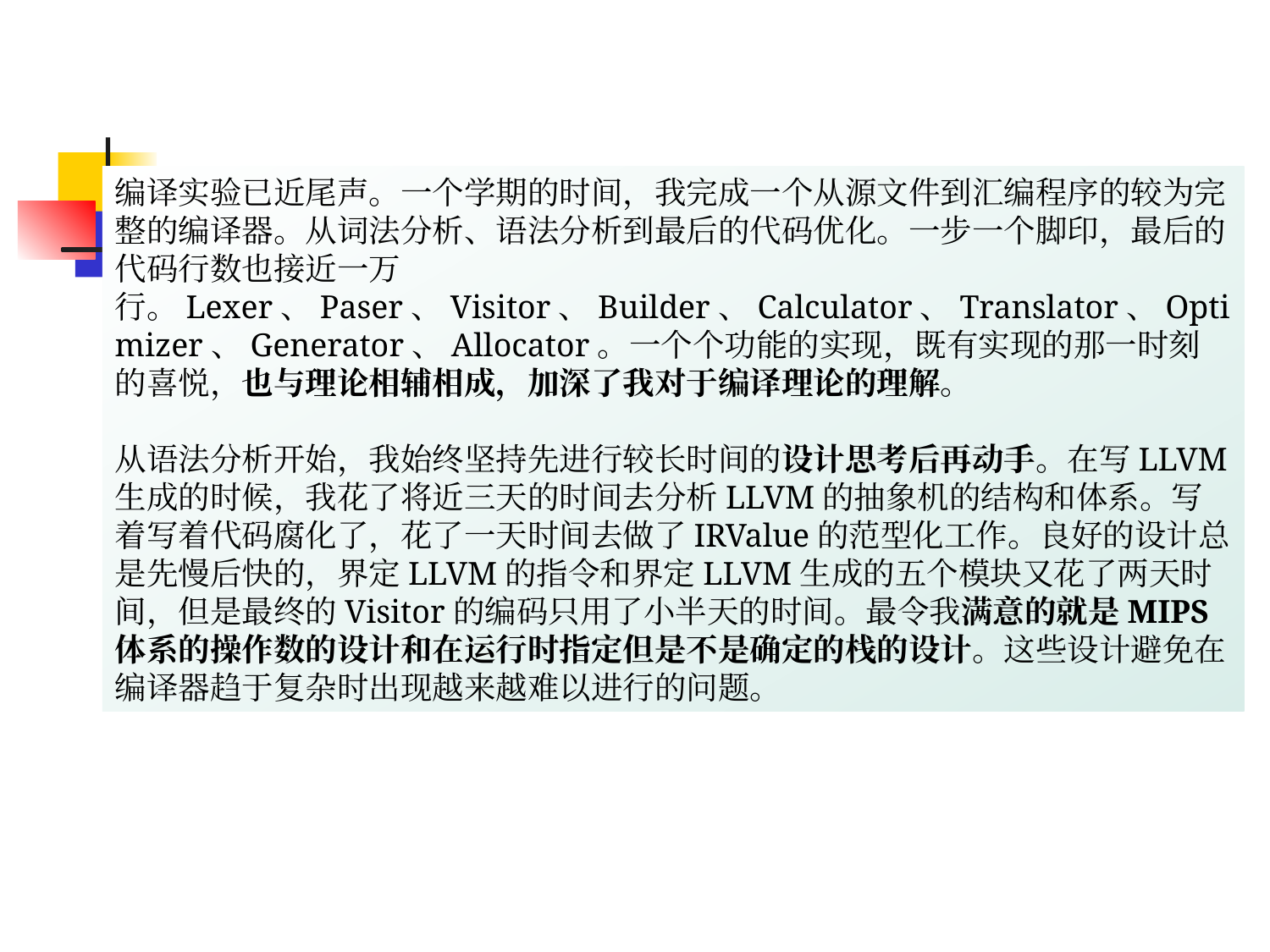

编译实验已近尾声。⼀个学期的时间，我完成⼀个从源⽂件到汇编程序的较为完整的编译器。从词法分析、语法分析到最后的代码优化。⼀步⼀个脚印，最后的代码⾏数也接近⼀万⾏。Lexer、Paser、Visitor、Builder、Calculator、Translator、Optimizer、Generator、Allocator。⼀个个功能的实现，既有实现的那⼀时刻的喜悦，也与理论相辅相成，加深了我对于编译理论的理解。

从语法分析开始，我始终坚持先进⾏较⻓时间的设计思考后再动⼿。在写LLVM⽣成的时候，我花了将近三天的时间去分析LLVM的抽象机的结构和体系。写着写着代码腐化了，花了⼀天时间去做了IRValue的范型化⼯作。良好的设计总是先慢后快的，界定LLVM的指令和界定LLVM⽣成的五个模块⼜花了两天时间，但是最终的Visitor的编码只⽤了⼩半天的时间。最令我满意的就是MIPS体系的操作数的设计和在运⾏时指定但是不是确定的栈的设计。这些设计避免在编译器趋于复杂时出现越来越难以进⾏的问题。